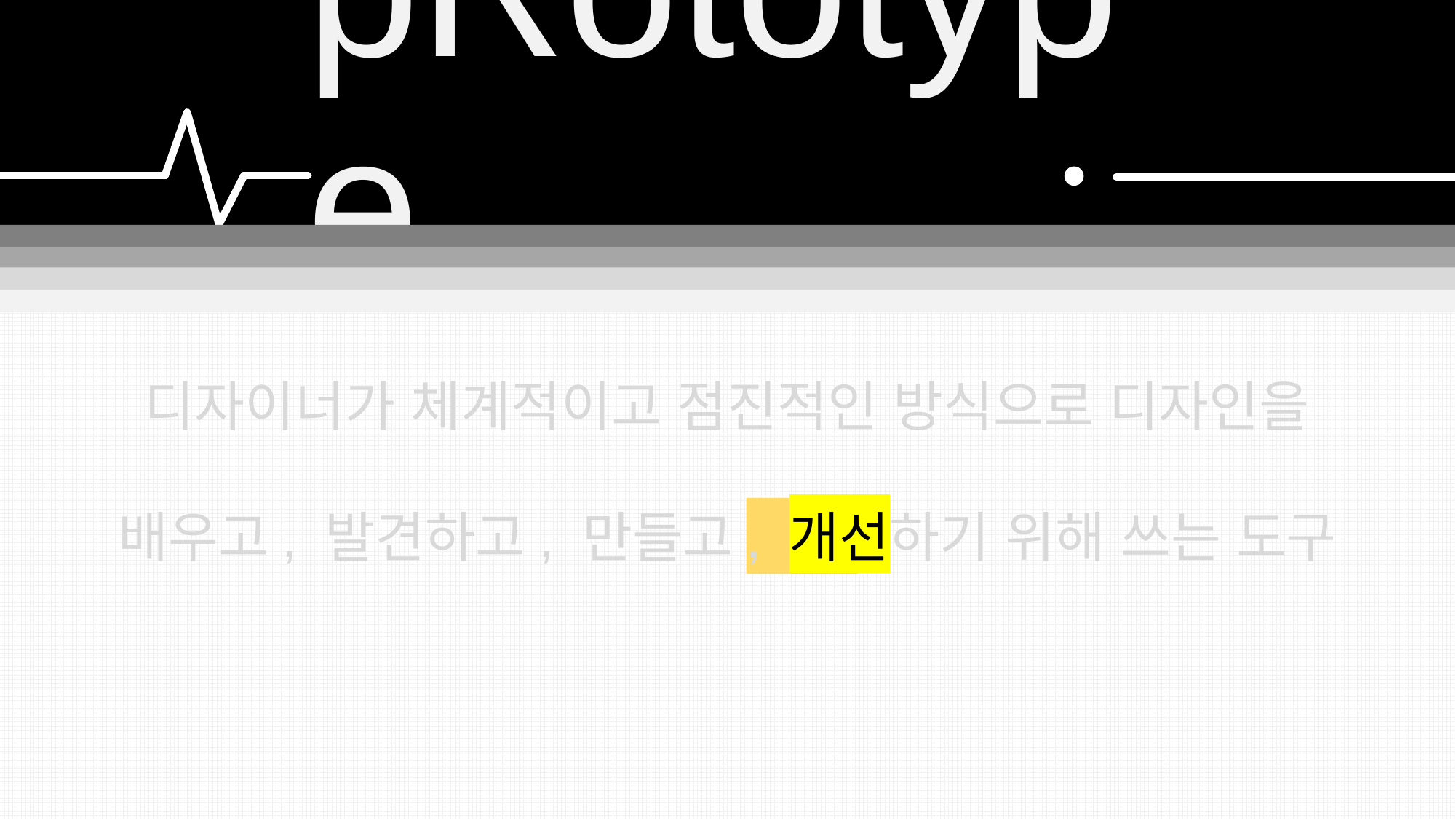

# pRototype

디자이너가 체계적이고 점진적인 방식으로 디자인을

배우고, 발견하고, 만들고, 개선하기 위해 쓰는 도구